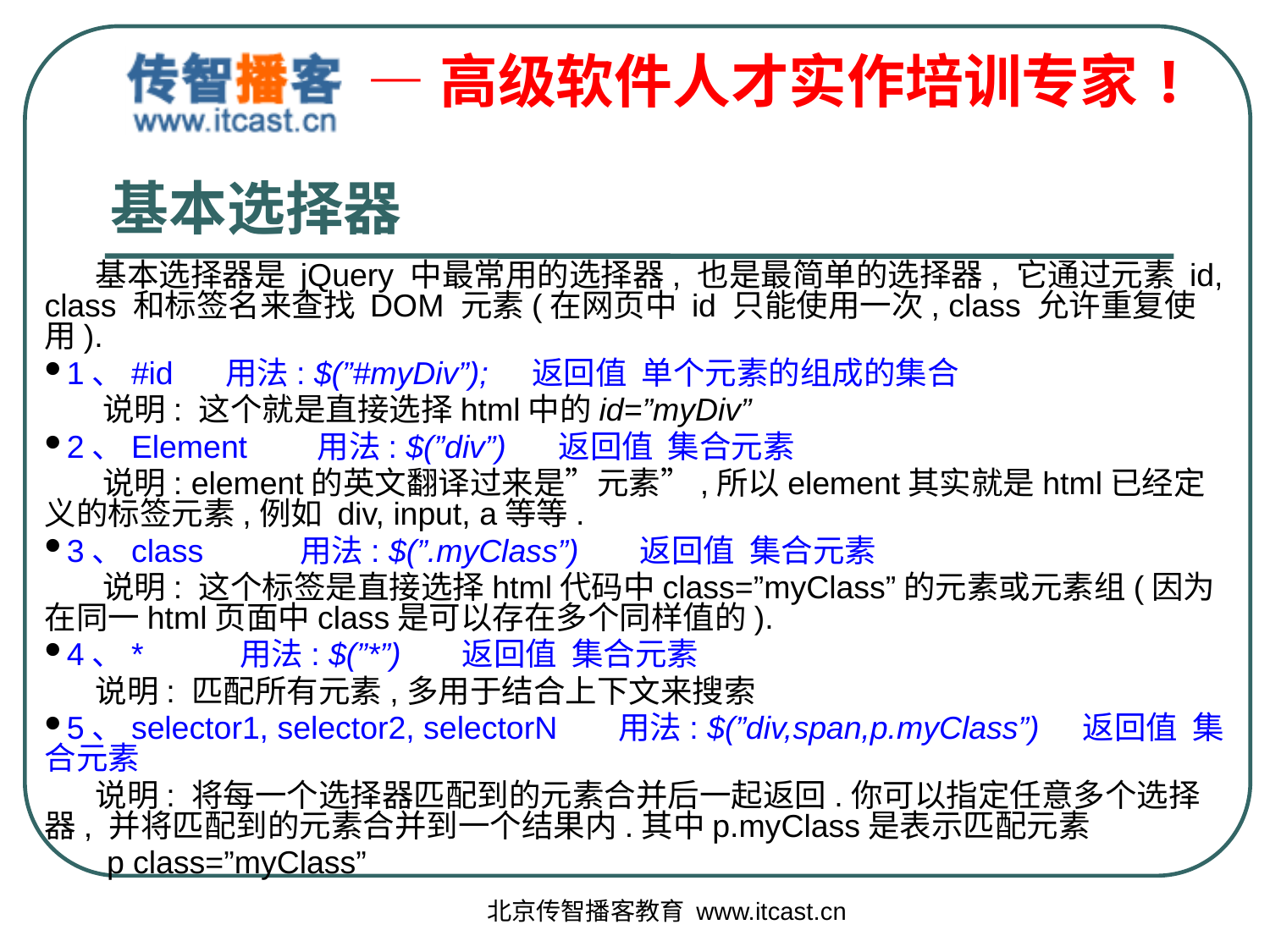

基本选择器
      基本选择器是 jQuery 中最常用的选择器, 也是最简单的选择器, 它通过元素 id, class 和标签名来查找 DOM 元素(在网页中 id 只能使用一次, class 允许重复使用).
1、#id     用法: $(”#myDiv”);    返回值  单个元素的组成的集合
       说明: 这个就是直接选择html中的id=”myDiv”
2、Element       用法: $(”div”)     返回值  集合元素
       说明: element的英文翻译过来是”元素”,所以element其实就是html已经定义的标签元素,例如 div, input, a等等.
3、class          用法: $(”.myClass”)      返回值  集合元素
       说明: 这个标签是直接选择html代码中class=”myClass”的元素或元素组(因为在同一html页面中class是可以存在多个同样值的).
4、*          用法: $(”*”)      返回值  集合元素
      说明: 匹配所有元素,多用于结合上下文来搜索
5、selector1, selector2, selectorN      用法: $(”div,span,p.myClass”)    返回值  集合元素
      说明: 将每一个选择器匹配到的元素合并后一起返回.你可以指定任意多个选择器, 并将匹配到的元素合并到一个结果内.其中p.myClass是表示匹配元素
       p class=”myClass”
北京传智播客教育 www.itcast.cn